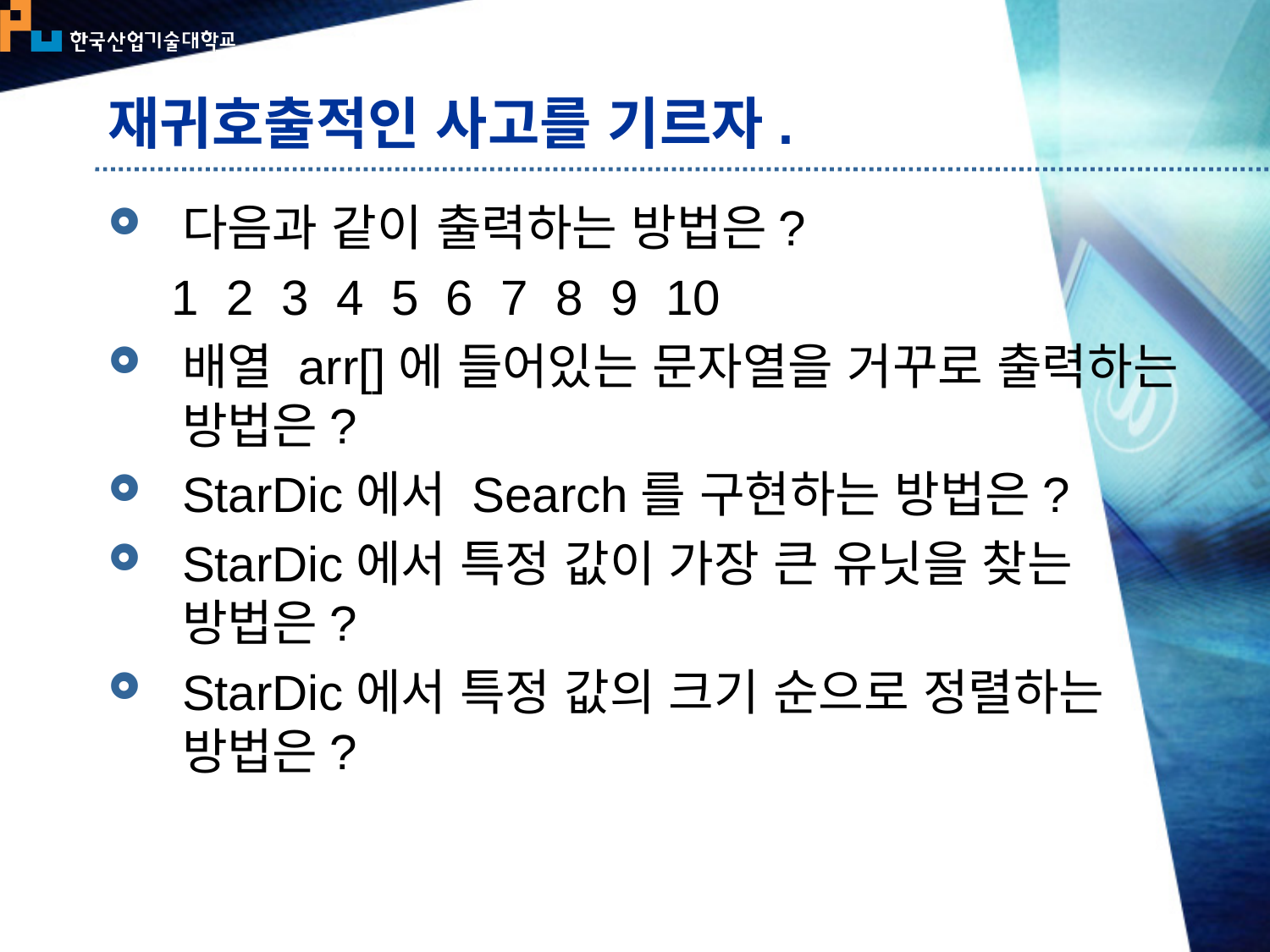

# 재귀호출적인 사고를 기르자.
다음과 같이 출력하는 방법은?
1  2  3  4  5  6  7  8  9  10
배열 arr[]에 들어있는 문자열을 거꾸로 출력하는 방법은?
StarDic에서 Search를 구현하는 방법은?
StarDic에서 특정 값이 가장 큰 유닛을 찾는 방법은?
StarDic에서 특정 값의 크기 순으로 정렬하는 방법은?